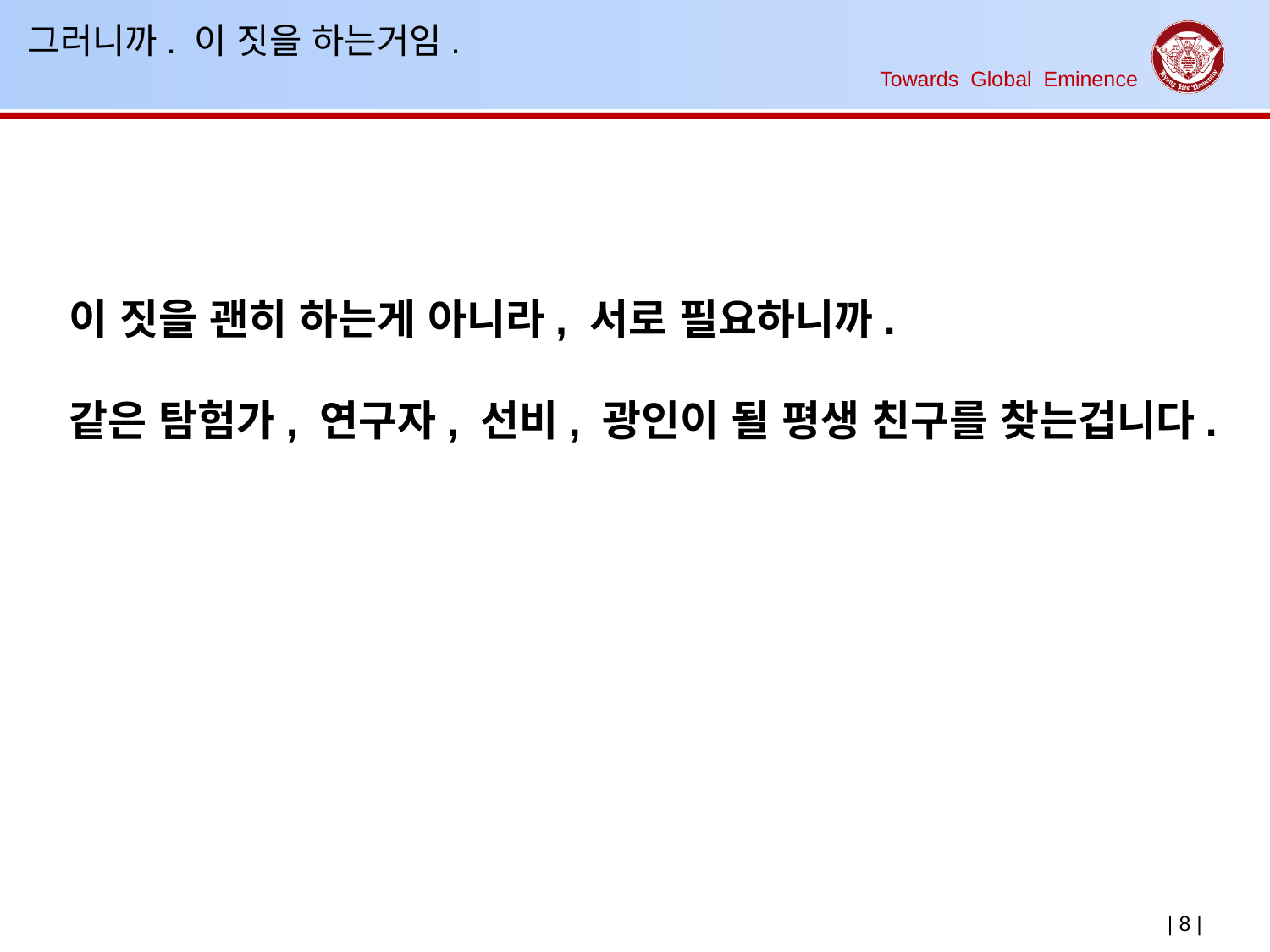

# 그러니까. 이 짓을 하는거임.
이 짓을 괜히 하는게 아니라, 서로 필요하니까.

같은 탐험가, 연구자, 선비, 광인이 될 평생 친구를 찾는겁니다.